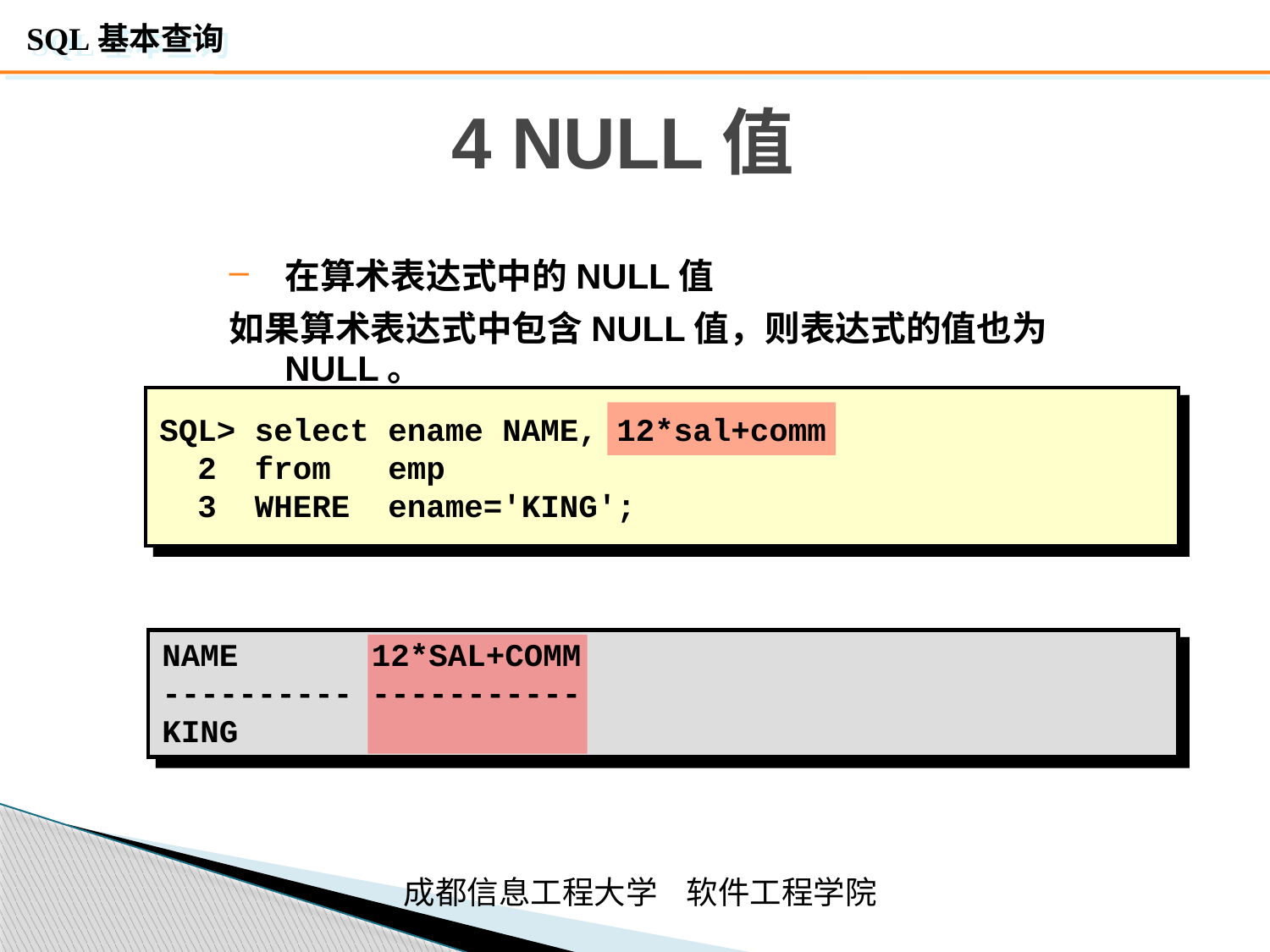

# 4 NULL值
在算术表达式中的NULL值
如果算术表达式中包含NULL值，则表达式的值也为NULL。
SQL> select ename NAME, 12*sal+comm
  2  from   emp
  3  WHERE  ename='KING';

NAME       12*SAL+COMM
---------- -----------
KING